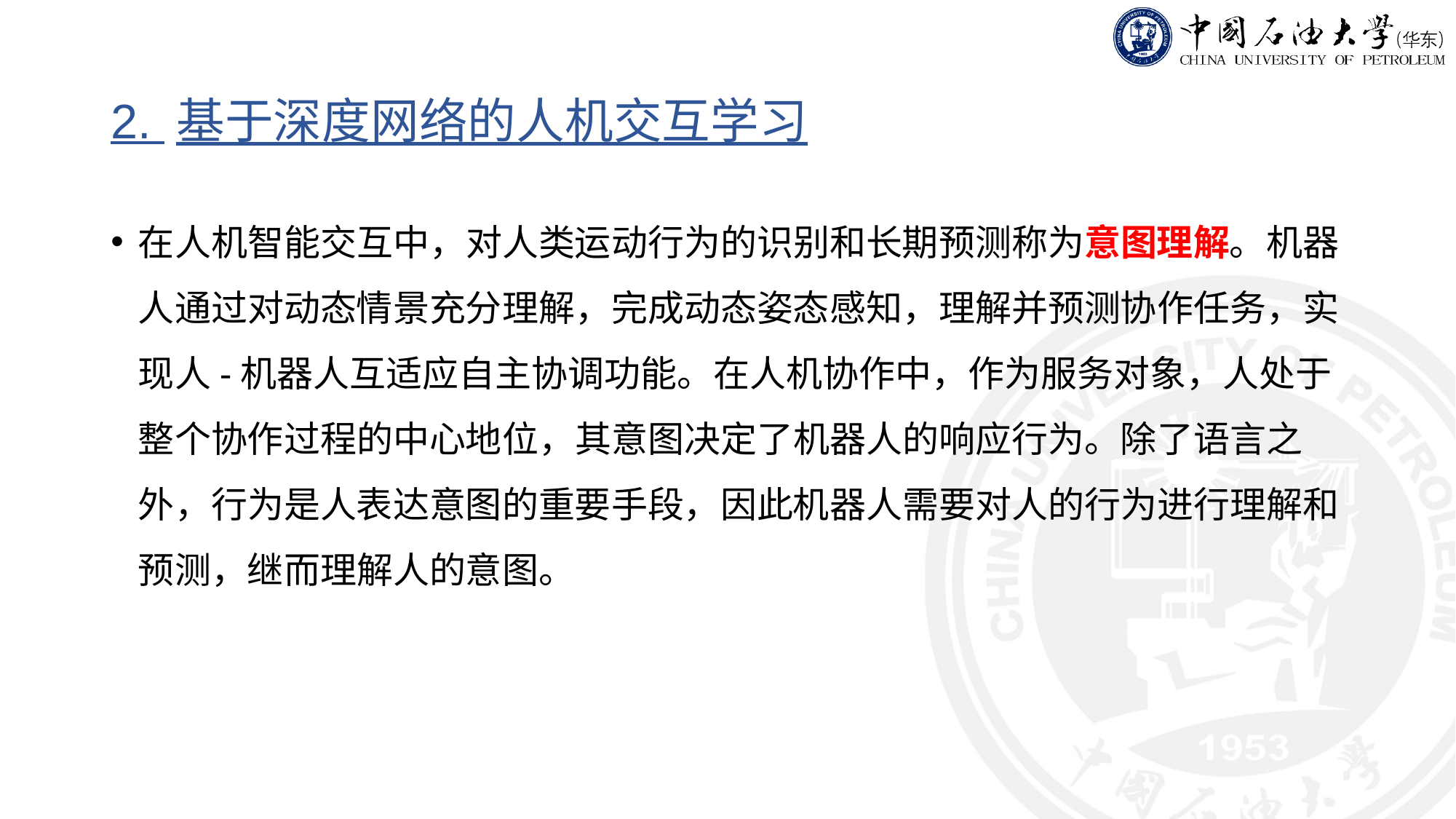

# 2. 基于深度网络的人机交互学习
在人机智能交互中，对人类运动行为的识别和长期预测称为意图理解。机器人通过对动态情景充分理解，完成动态姿态感知，理解并预测协作任务，实现人-机器人互适应自主协调功能。在人机协作中，作为服务对象，人处于整个协作过程的中心地位，其意图决定了机器人的响应行为。除了语言之外，行为是人表达意图的重要手段，因此机器人需要对人的行为进行理解和预测，继而理解人的意图。